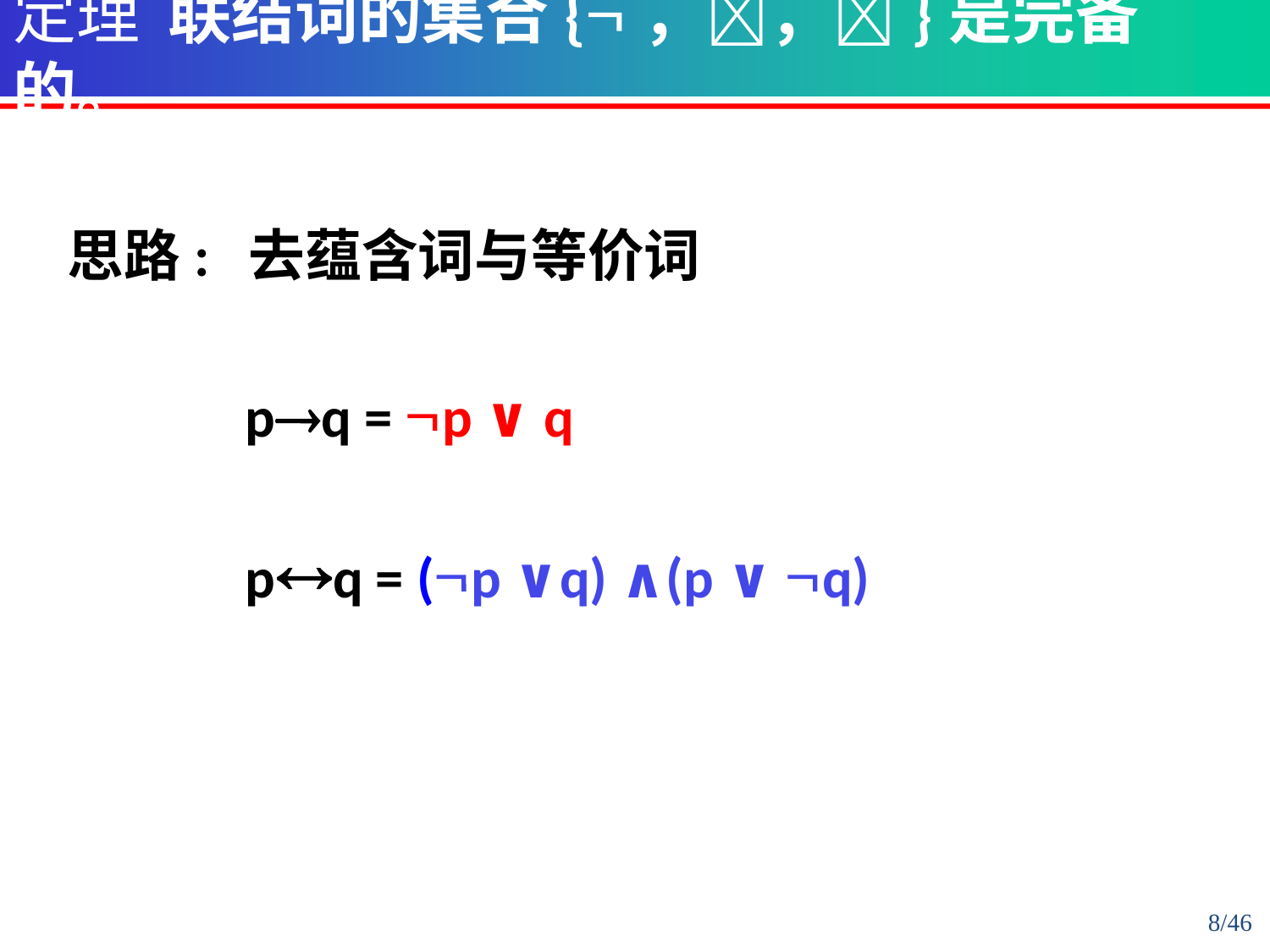

定理  联结词的集合{¬，∧，∨}是完备的。
思路:  去蕴含词与等价词
              p→q = ¬p ∨ q
              p↔q = (¬p ∨q) ∧(p ∨ ¬q)

8/46